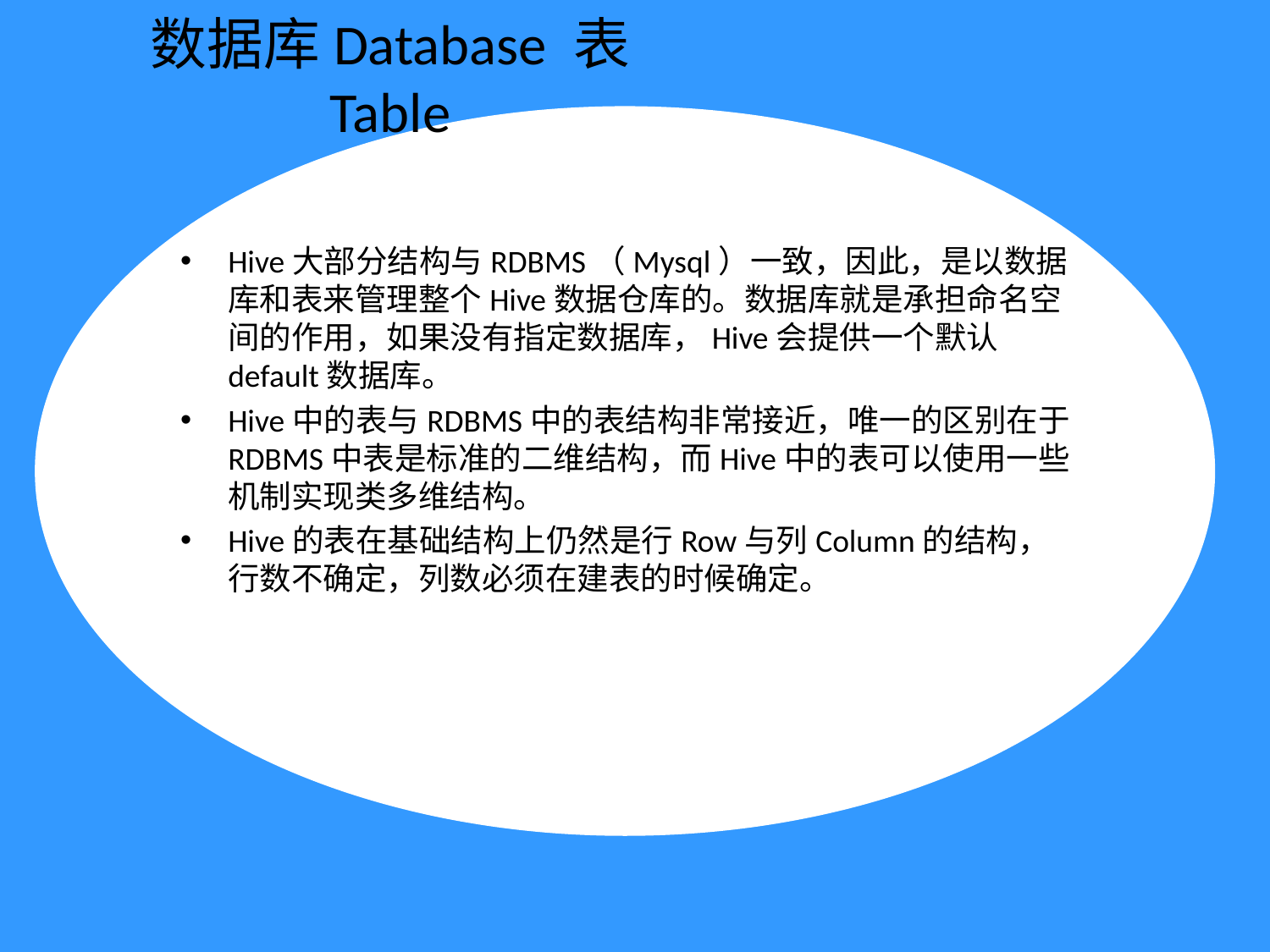

# 数据库Database 表 Table
Hive大部分结构与RDBMS（Mysql）一致，因此，是以数据库和表来管理整个Hive数据仓库的。数据库就是承担命名空间的作用，如果没有指定数据库，Hive会提供一个默认default数据库。
Hive中的表与RDBMS中的表结构非常接近，唯一的区别在于RDBMS中表是标准的二维结构，而Hive中的表可以使用一些机制实现类多维结构。
Hive的表在基础结构上仍然是行Row与列Column的结构，行数不确定，列数必须在建表的时候确定。